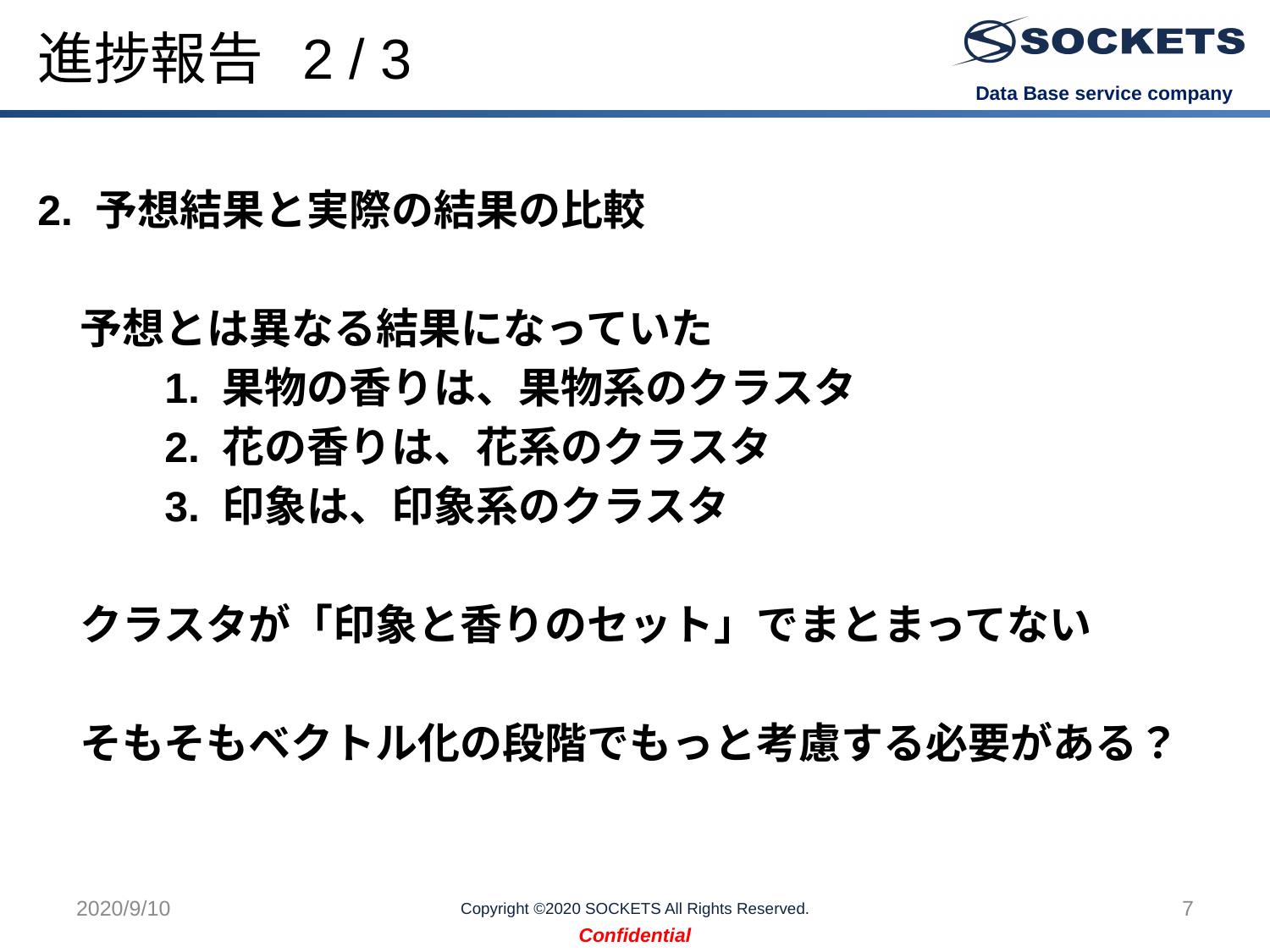

# 進捗報告  2 / 3

2. 予想結果と実際の結果の比較

　予想とは異なる結果になっていた
	1. 果物の香りは、果物系のクラスタ
	2. 花の香りは、花系のクラスタ
	3. 印象は、印象系のクラスタ

　クラスタが「印象と香りのセット」でまとまってない

　そもそもベクトル化の段階でもっと考慮する必要がある？

2020/9/10
Copyright ©2020 SOCKETS All Rights Reserved.
7